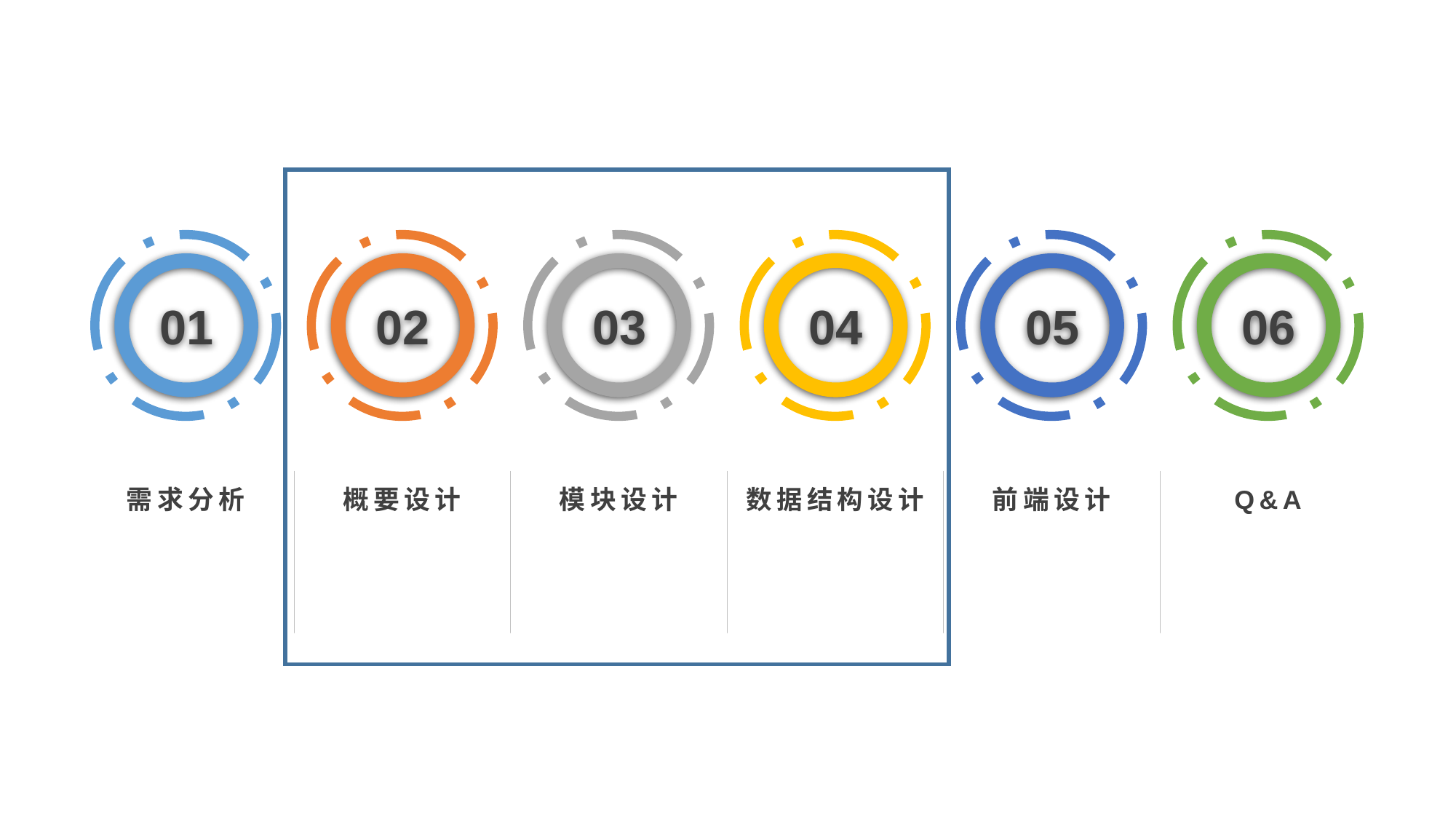

01
02
03
04
05
06
需求分析
概要设计
模块设计
数据结构设计
前端设计
Q&A